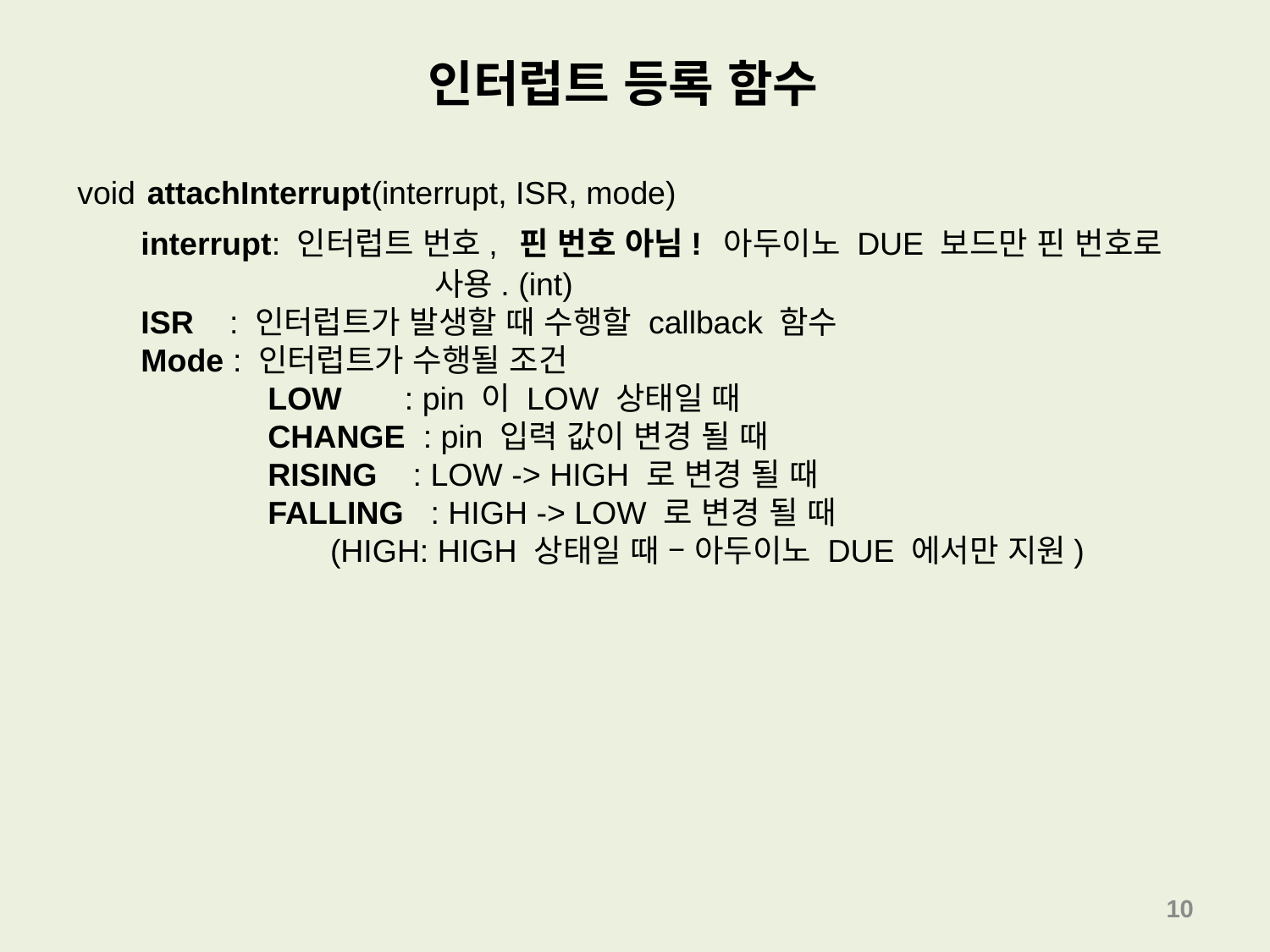

인터럽트 등록 함수
void attachInterrupt(interrupt, ISR, mode)
interrupt: 인터럽트 번호, 핀 번호 아님! 아두이노 DUE 보드만 핀 번호로 		사용. (int)
ISR    : 인터럽트가 발생할 때 수행할 callback 함수
Mode : 인터럽트가 수행될 조건
LOW       : pin 이 LOW 상태일 때
CHANGE  : pin 입력 값이 변경 될 때
RISING    : LOW -> HIGH 로 변경 될 때
FALLING   : HIGH -> LOW 로 변경 될 때
       (HIGH: HIGH 상태일 때 – 아두이노 DUE 에서만 지원)

10